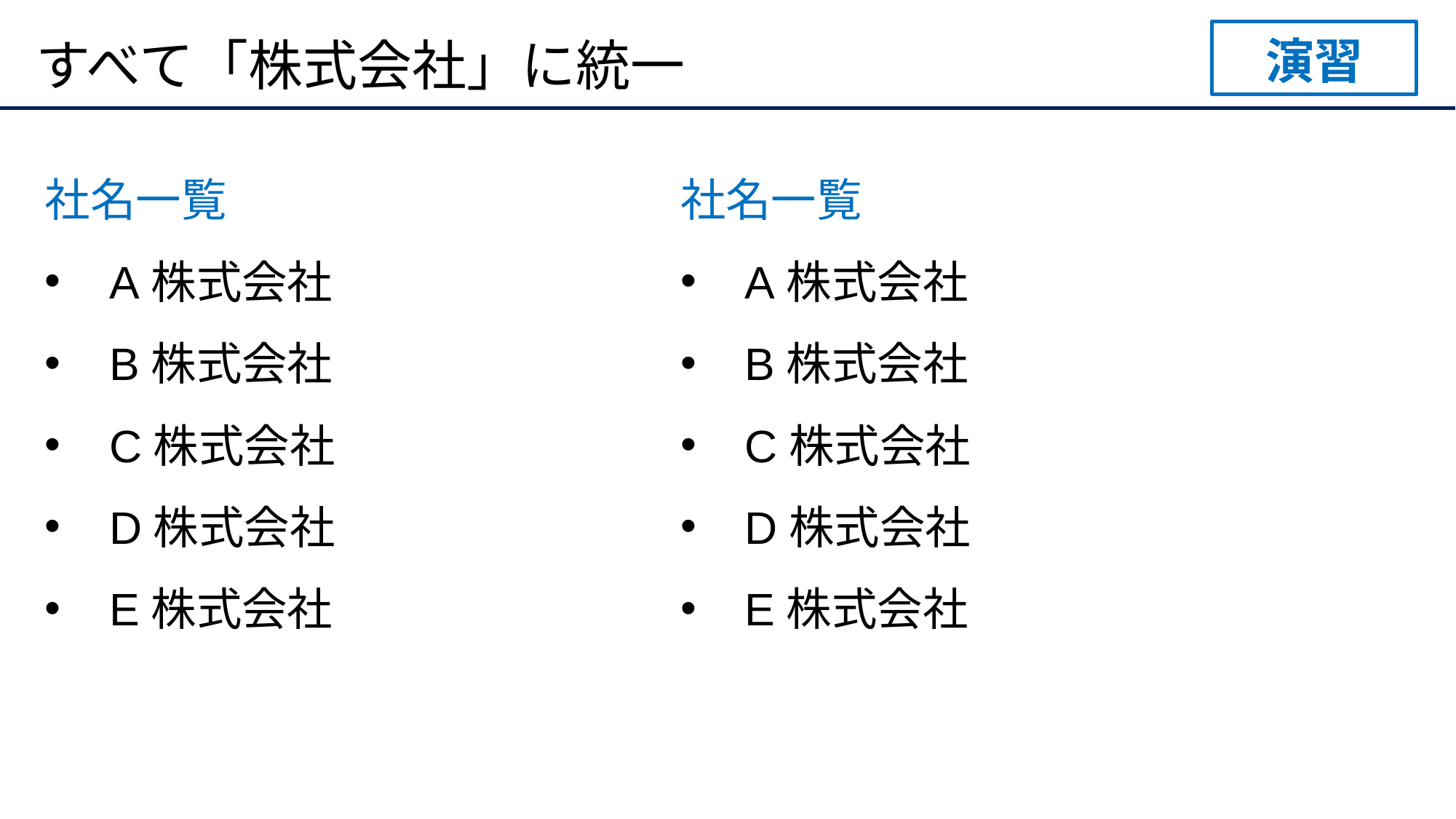

演習
# すべて「株式会社」に統一
社名一覧
A株式会社
B株式会社
C株式会社
D株式会社
E株式会社
社名一覧
A株式会社
B株式会社
C株式会社
D株式会社
E株式会社